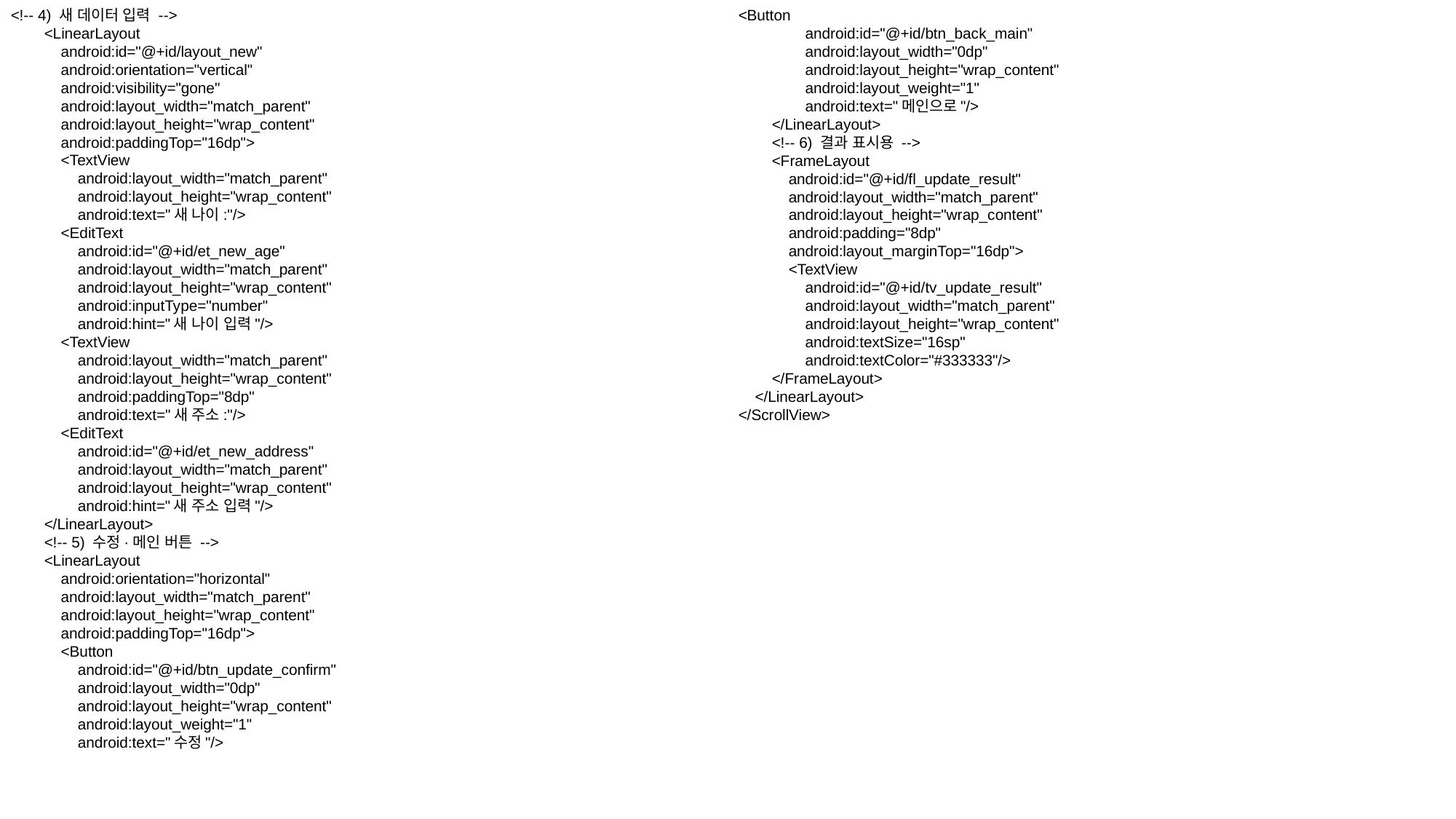

<!-- 4) 새 데이터 입력 -->
        <LinearLayout
            android:id="@+id/layout_new"
            android:orientation="vertical"
            android:visibility="gone"
            android:layout_width="match_parent"
            android:layout_height="wrap_content"
            android:paddingTop="16dp">
            <TextView
                android:layout_width="match_parent"
                android:layout_height="wrap_content"
                android:text="새 나이:"/>
            <EditText
                android:id="@+id/et_new_age"
                android:layout_width="match_parent"
                android:layout_height="wrap_content"
                android:inputType="number"
                android:hint="새 나이 입력"/>
            <TextView
                android:layout_width="match_parent"
                android:layout_height="wrap_content"
                android:paddingTop="8dp"
                android:text="새 주소:"/>
            <EditText
                android:id="@+id/et_new_address"
                android:layout_width="match_parent"
                android:layout_height="wrap_content"
                android:hint="새 주소 입력"/>
        </LinearLayout>
        <!-- 5) 수정·메인 버튼 -->
        <LinearLayout
            android:orientation="horizontal"
            android:layout_width="match_parent"
            android:layout_height="wrap_content"
            android:paddingTop="16dp">
            <Button
                android:id="@+id/btn_update_confirm"
                android:layout_width="0dp"
                android:layout_height="wrap_content"
                android:layout_weight="1"
                android:text="수정"/>

<Button
                android:id="@+id/btn_back_main"
                android:layout_width="0dp"
                android:layout_height="wrap_content"
                android:layout_weight="1"
                android:text="메인으로"/>
        </LinearLayout>
        <!-- 6) 결과 표시용 -->
        <FrameLayout
            android:id="@+id/fl_update_result"
            android:layout_width="match_parent"
            android:layout_height="wrap_content"
            android:padding="8dp"
            android:layout_marginTop="16dp">
            <TextView
                android:id="@+id/tv_update_result"
                android:layout_width="match_parent"
                android:layout_height="wrap_content"
                android:textSize="16sp"
                android:textColor="#333333"/>
        </FrameLayout>
    </LinearLayout>
</ScrollView>